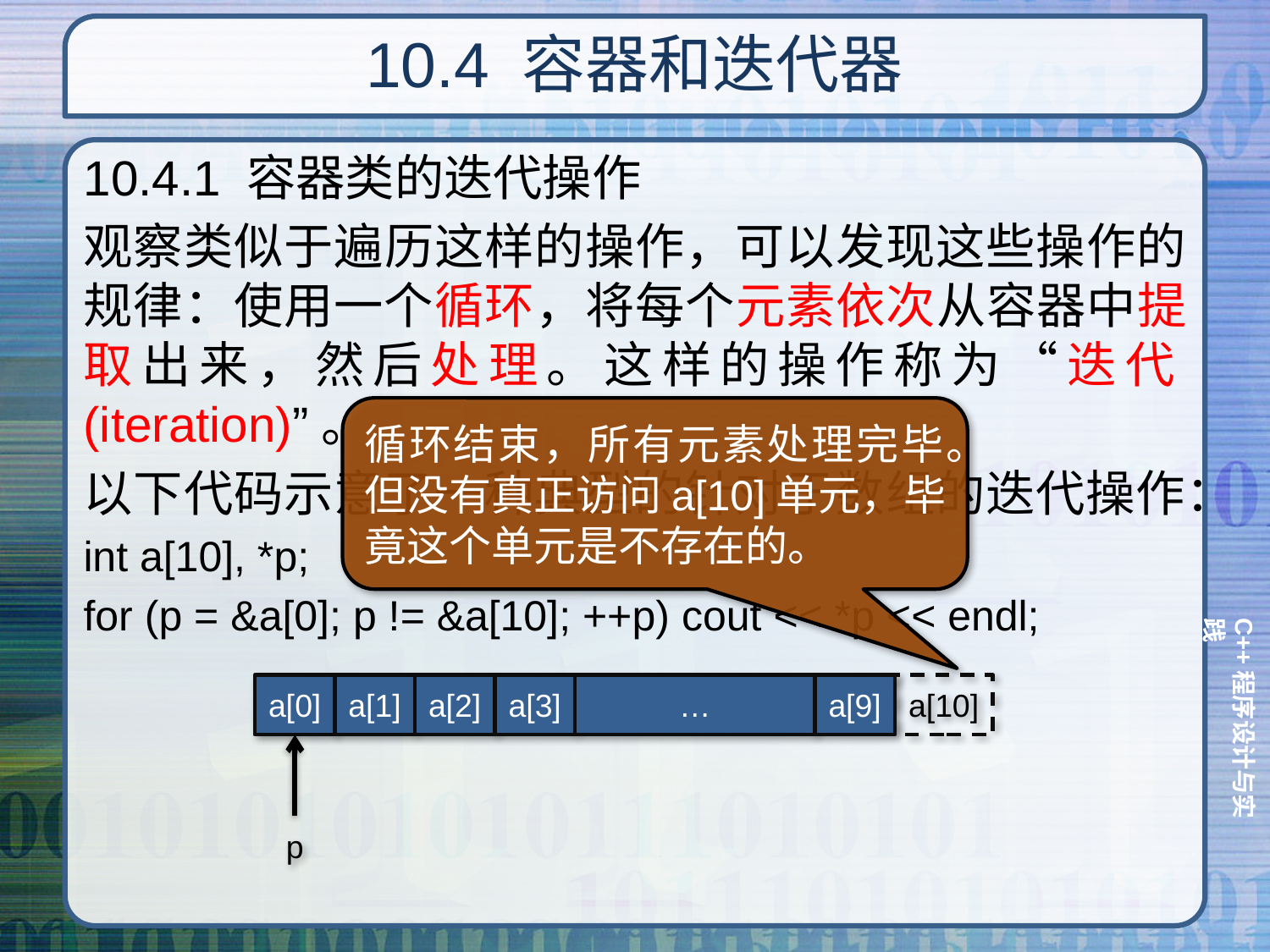

# 10.4 容器和迭代器
10.4.1 容器类的迭代操作
观察类似于遍历这样的操作，可以发现这些操作的规律：使用一个循环，将每个元素依次从容器中提取出来，然后处理。这样的操作称为“迭代(iteration)”。
以下代码示意了一种典型的针对于数组的迭代操作：
int a[10], *p;
for (p = &a[0]; p != &a[10]; ++p) cout << *p << endl;
循环结束，所有元素处理完毕。但没有真正访问a[10]单元，毕竟这个单元是不存在的。
a[0]
a[1]
a[2]
a[3]
…
a[9]
a[10]
p